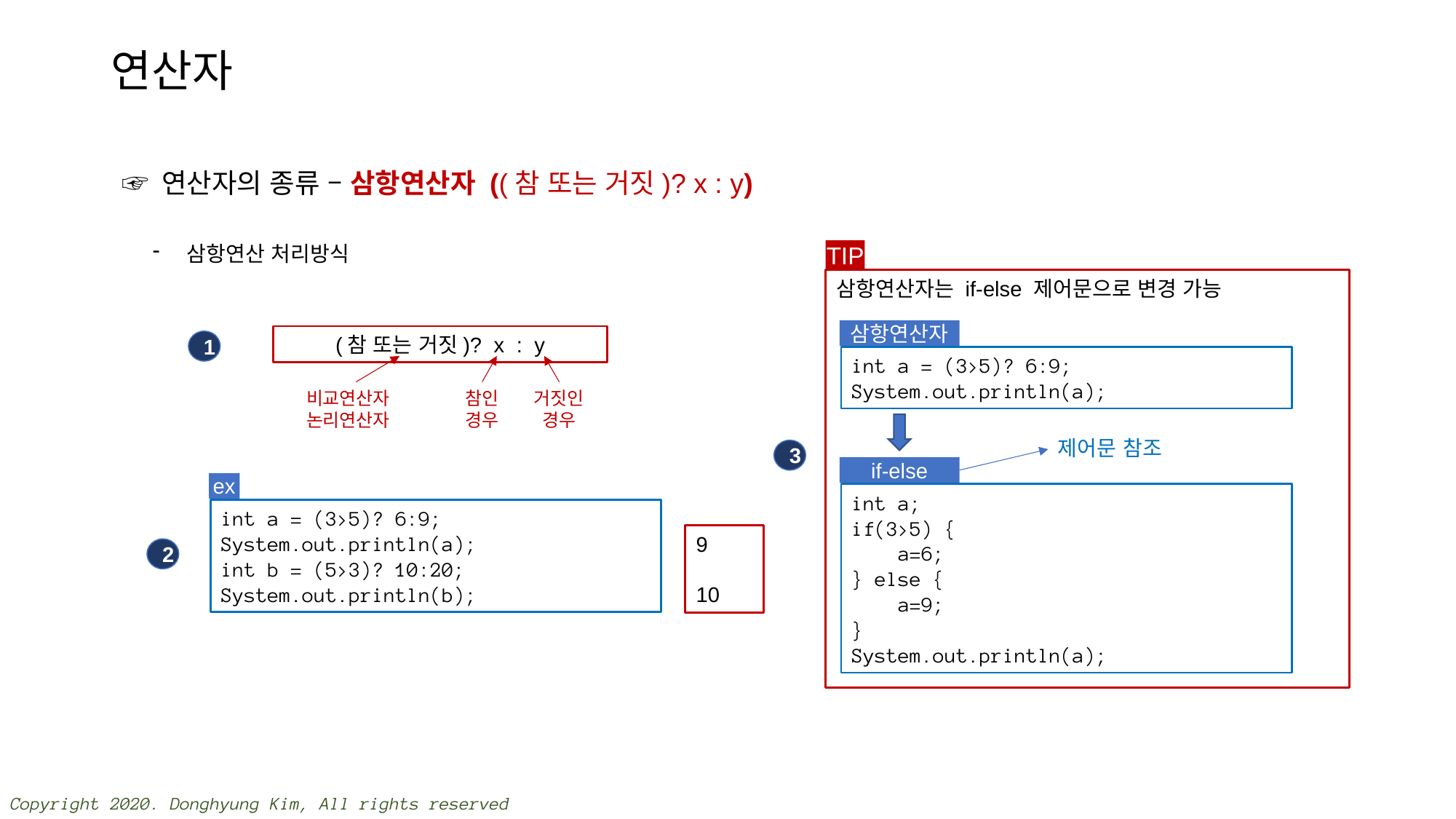

# 연산자
☞ 연산자의 종류 – 삼항연산자 ((참 또는 거짓)? x : y)
삼항연산 처리방식
TIP
삼항연산자는 if-else 제어문으로 변경 가능

삼항연산자
int a = (3>5)? 6:9;
System.out.println(a);
if-else
int a;
if(3>5) {
    a=6;
} else {
    a=9;
}
System.out.println(a);

제어문 참조
(참 또는 거짓)?  x  :  y
참인
경우
거짓인
경우
비교연산자
논리연산자
1
3
ex
int a = (3>5)? 6:9;
System.out.println(a);
int b = (5>3)? 10:20;
System.out.println(b);
9

10
2